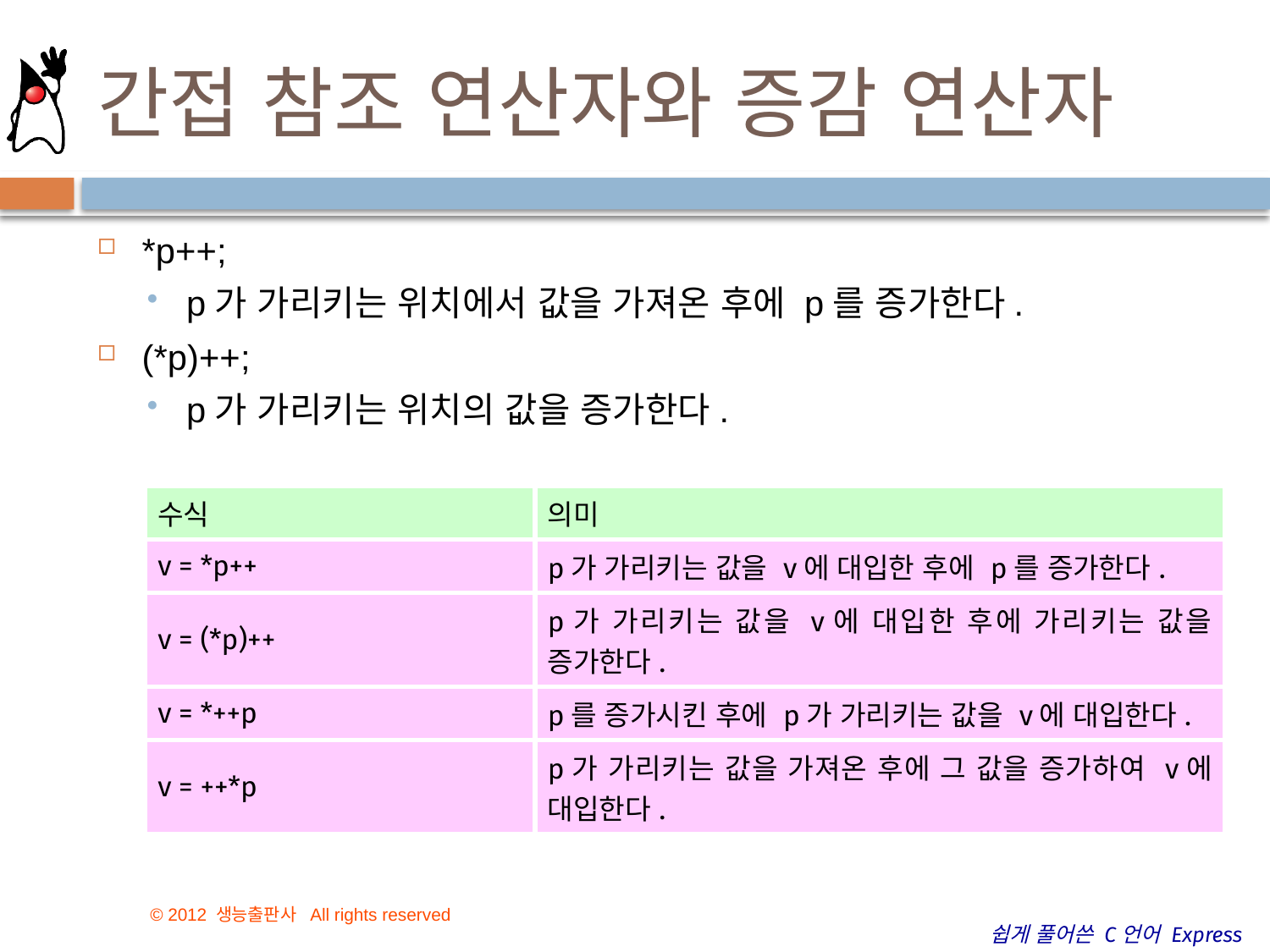

# 간접 참조 연산자와 증감 연산자
*p++;
p가 가리키는 위치에서 값을 가져온 후에 p를 증가한다.
(*p)++;
p가 가리키는 위치의 값을 증가한다.

| 수식 | 의미 |
| --- | --- |
| v = \*p++ | p가 가리키는 값을 v에 대입한 후에 p를 증가한다. |
| v = (\*p)++ | p가 가리키는 값을 v에 대입한 후에 가리키는 값을 증가한다. |
| v = \*++p | p를 증가시킨 후에 p가 가리키는 값을 v에 대입한다. |
| v = ++\*p | p가 가리키는 값을 가져온 후에 그 값을 증가하여 v에 대입한다. |